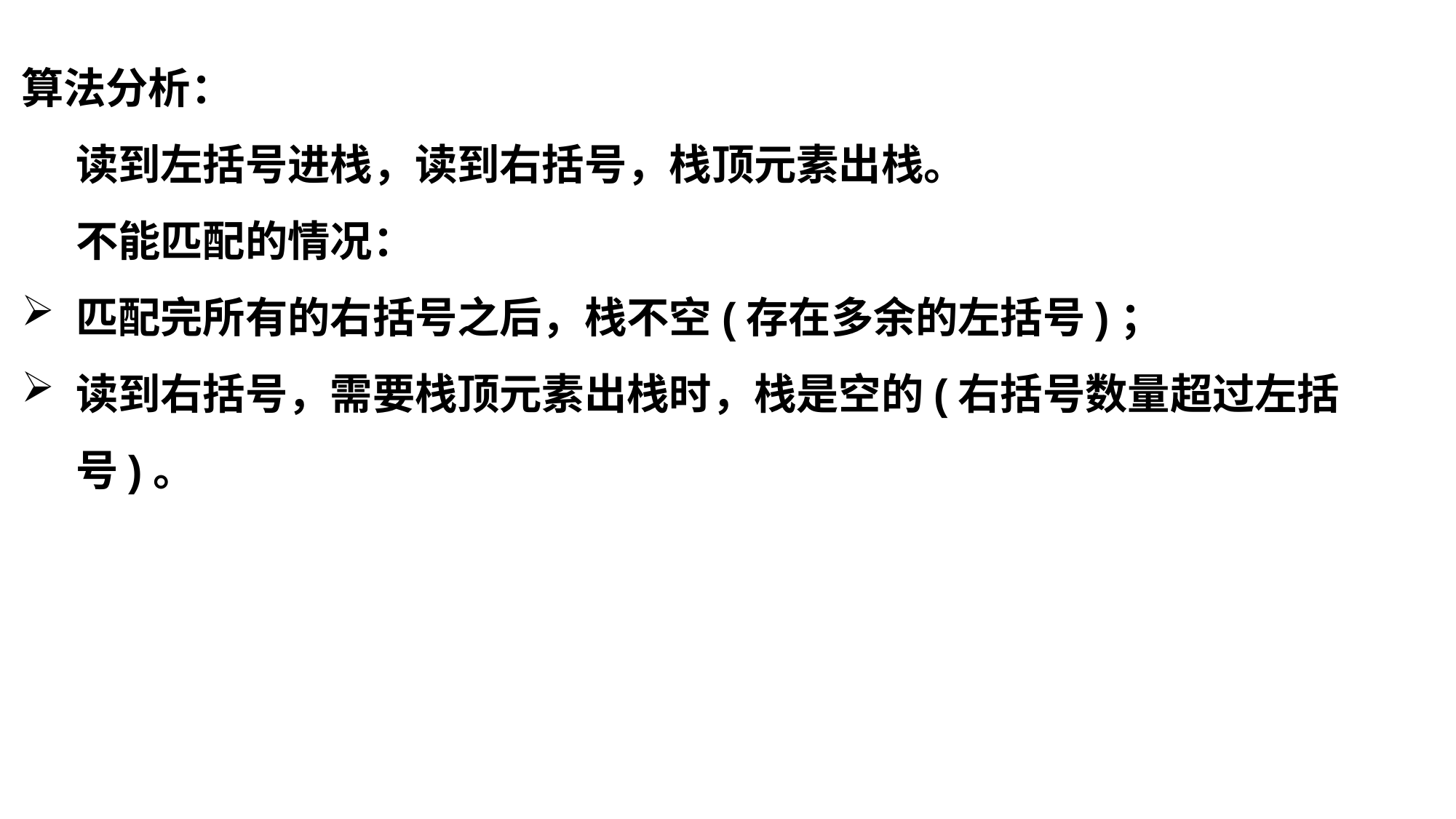

算法分析：
读到左括号进栈，读到右括号，栈顶元素出栈。
不能匹配的情况：
匹配完所有的右括号之后，栈不空(存在多余的左括号)；
读到右括号，需要栈顶元素出栈时，栈是空的(右括号数量超过左括号)。